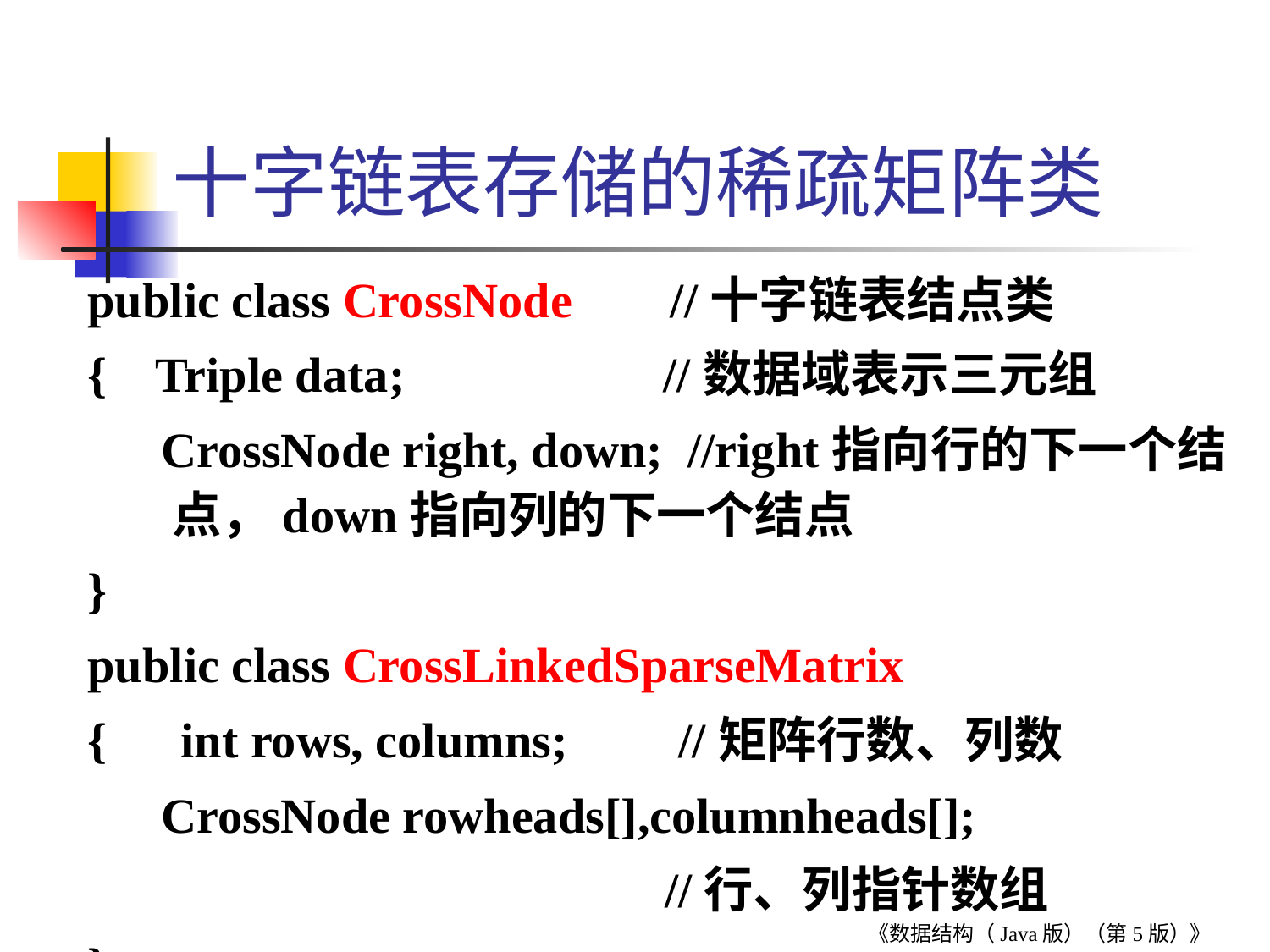

# 十字链表存储的稀疏矩阵类
public class CrossNode        //十字链表结点类
{    Triple data;                     //数据域表示三元组
      CrossNode right, down;  //right指向行的下一个结点，down指向列的下一个结点
}
public class CrossLinkedSparseMatrix
{      int rows, columns;         //矩阵行数、列数
      CrossNode rowheads[],columnheads[];
                                               //行、列指针数组
}
《数据结构（Java版）（第5版）》